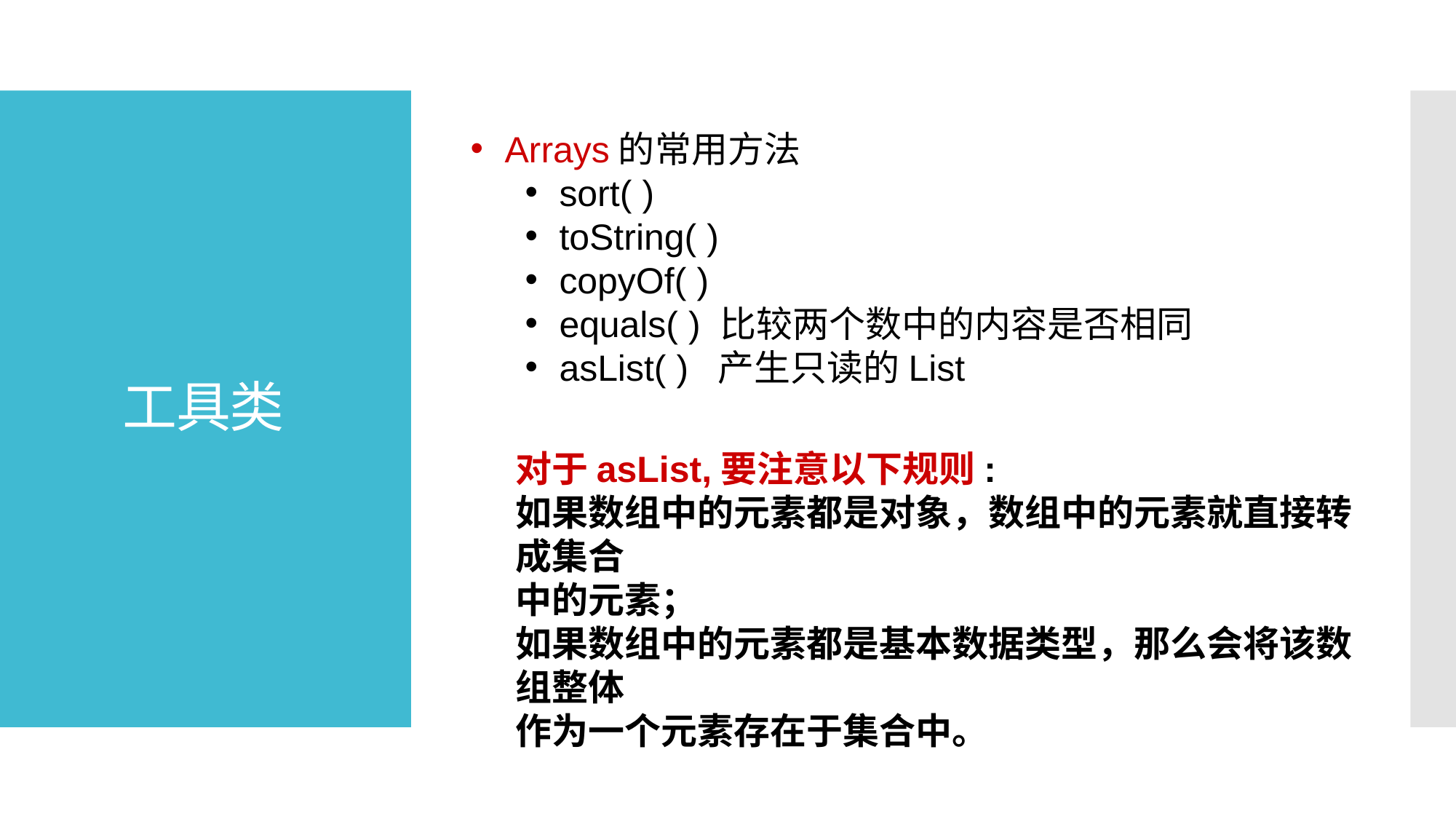

Arrays的常用方法
sort( )
toString( )
copyOf( )
equals( ) 比较两个数中的内容是否相同
asList( )  产生只读的List

# 工具类
对于asList,要注意以下规则:
如果数组中的元素都是对象，数组中的元素就直接转成集合
中的元素；
如果数组中的元素都是基本数据类型，那么会将该数组整体
作为一个元素存在于集合中。